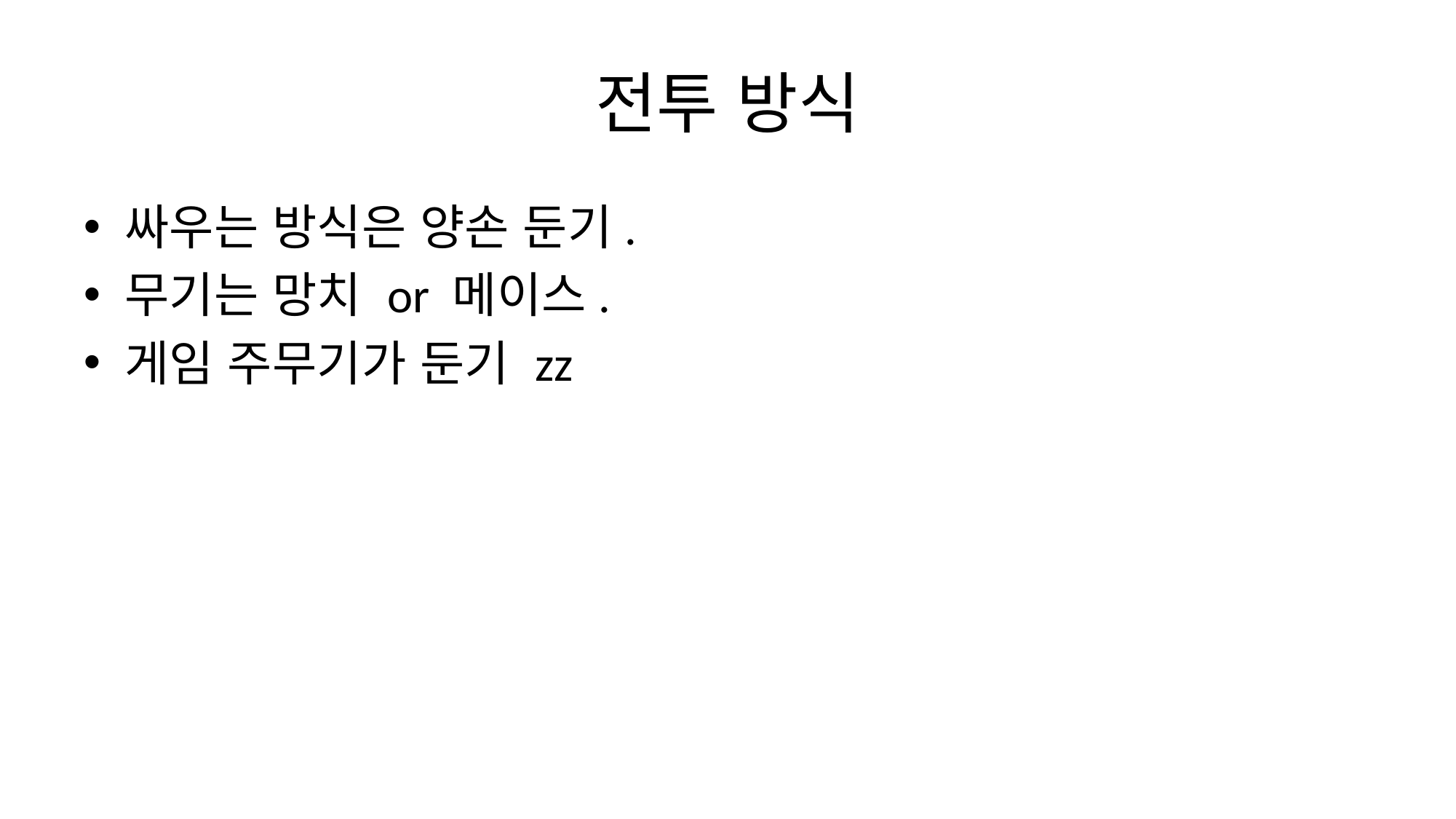

# 전투 방식
싸우는 방식은 양손 둔기.
무기는 망치 or 메이스.
게임 주무기가 둔기 zz